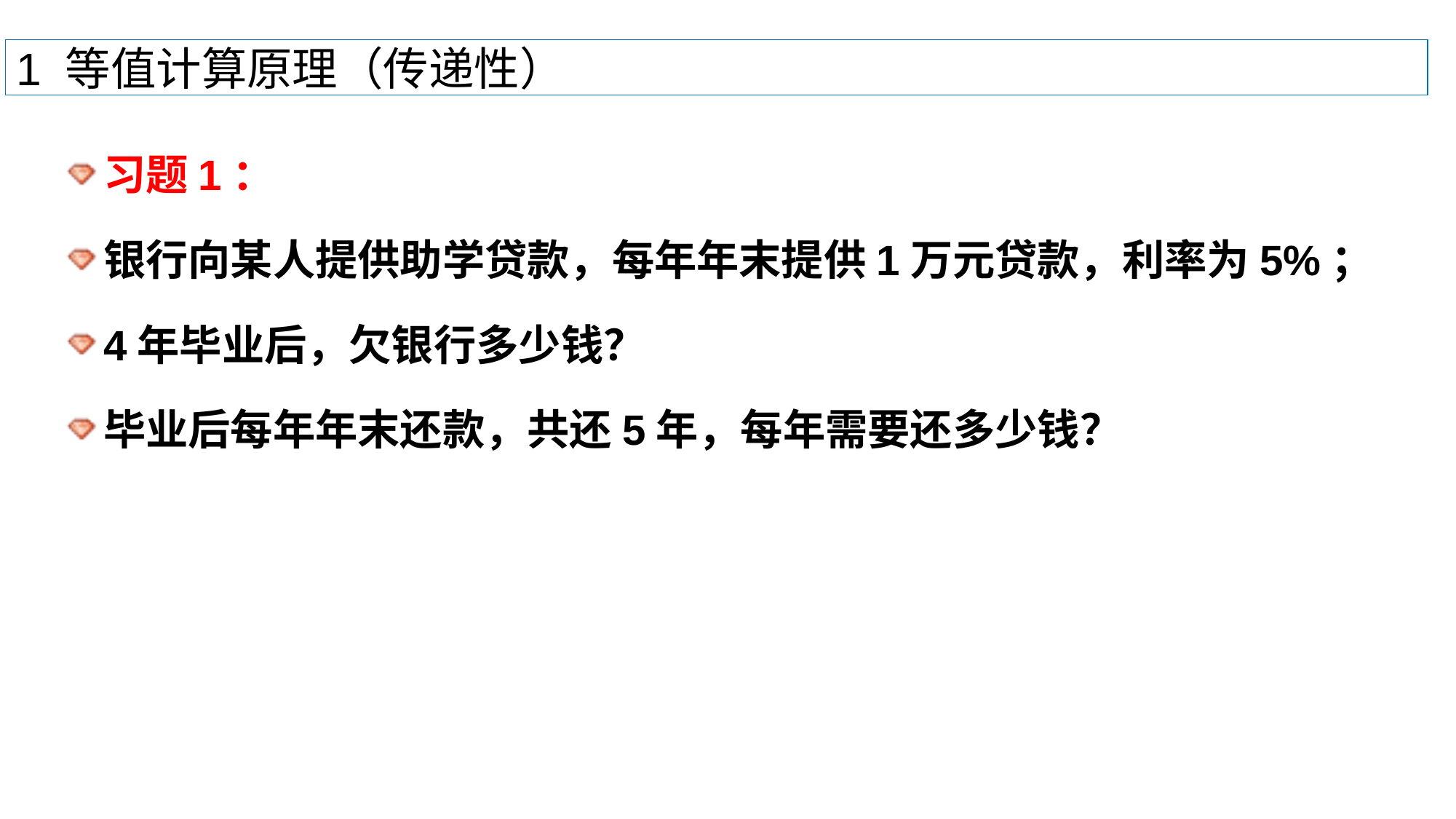

# 1 等值计算原理（传递性）
习题1：
银行向某人提供助学贷款，每年年末提供1万元贷款，利率为5%；
4年毕业后，欠银行多少钱？
毕业后每年年末还款，共还5年，每年需要还多少钱？